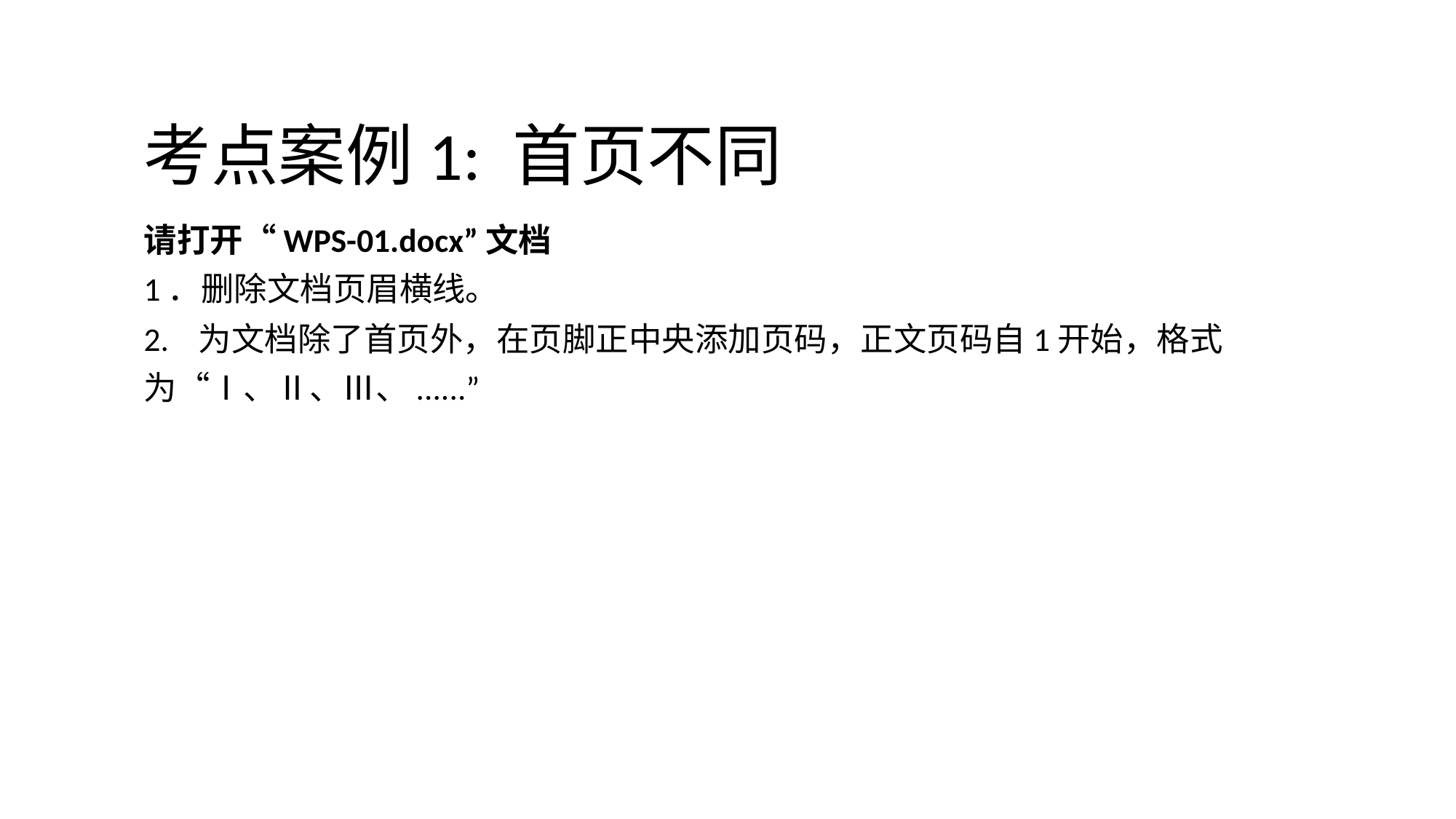

# 考点案例1: 首页不同
请打开“WPS-01.docx”文档
1．删除文档页眉横线。
2.   为文档除了首页外，在页脚正中央添加页码，正文页码自1开始，格式
为“Ⅰ、Ⅱ、Ⅲ、......”